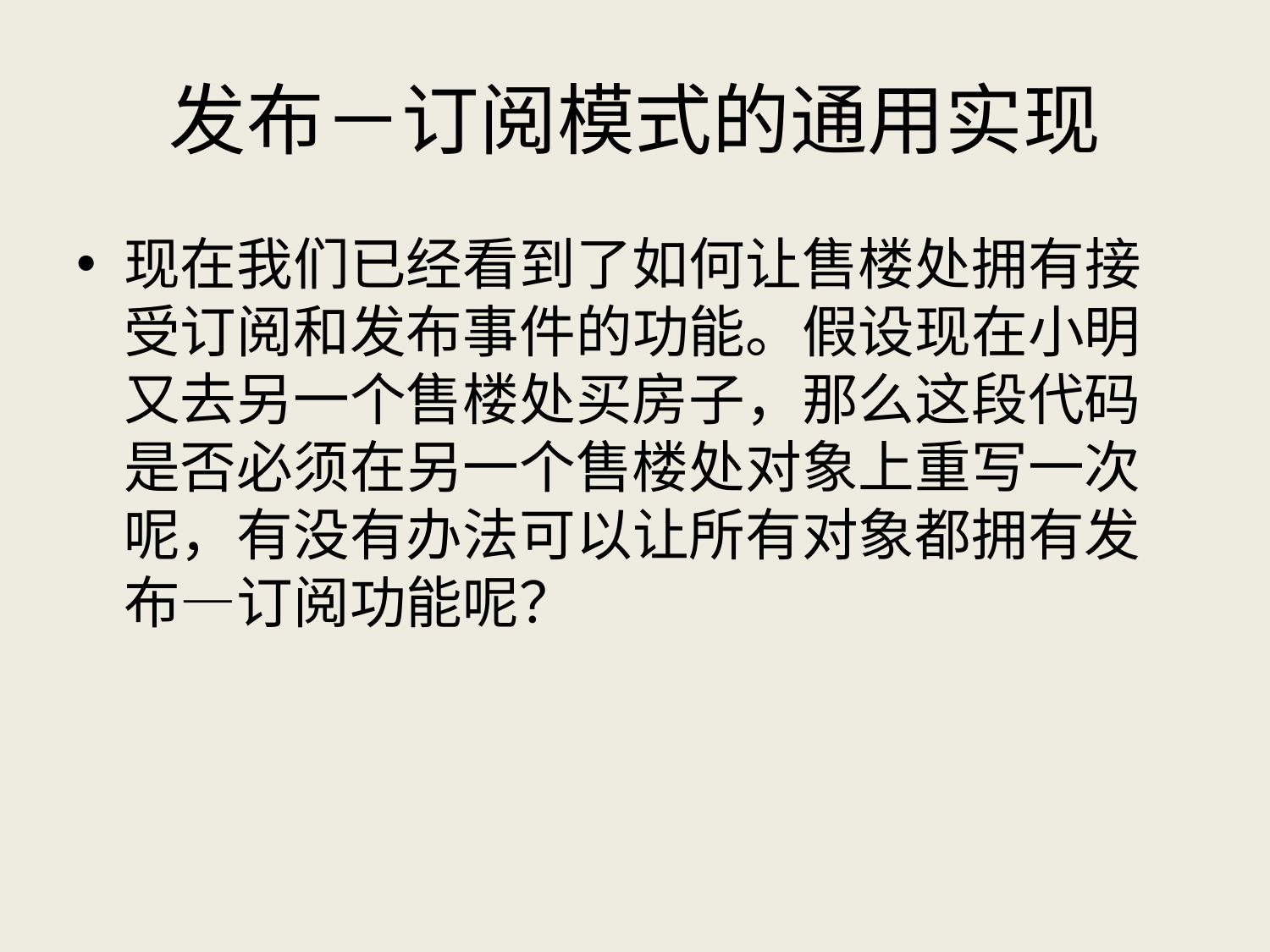

# 发布－订阅模式的通用实现
现在我们已经看到了如何让售楼处拥有接受订阅和发布事件的功能。假设现在小明又去另一个售楼处买房子，那么这段代码是否必须在另一个售楼处对象上重写一次呢，有没有办法可以让所有对象都拥有发布—订阅功能呢？